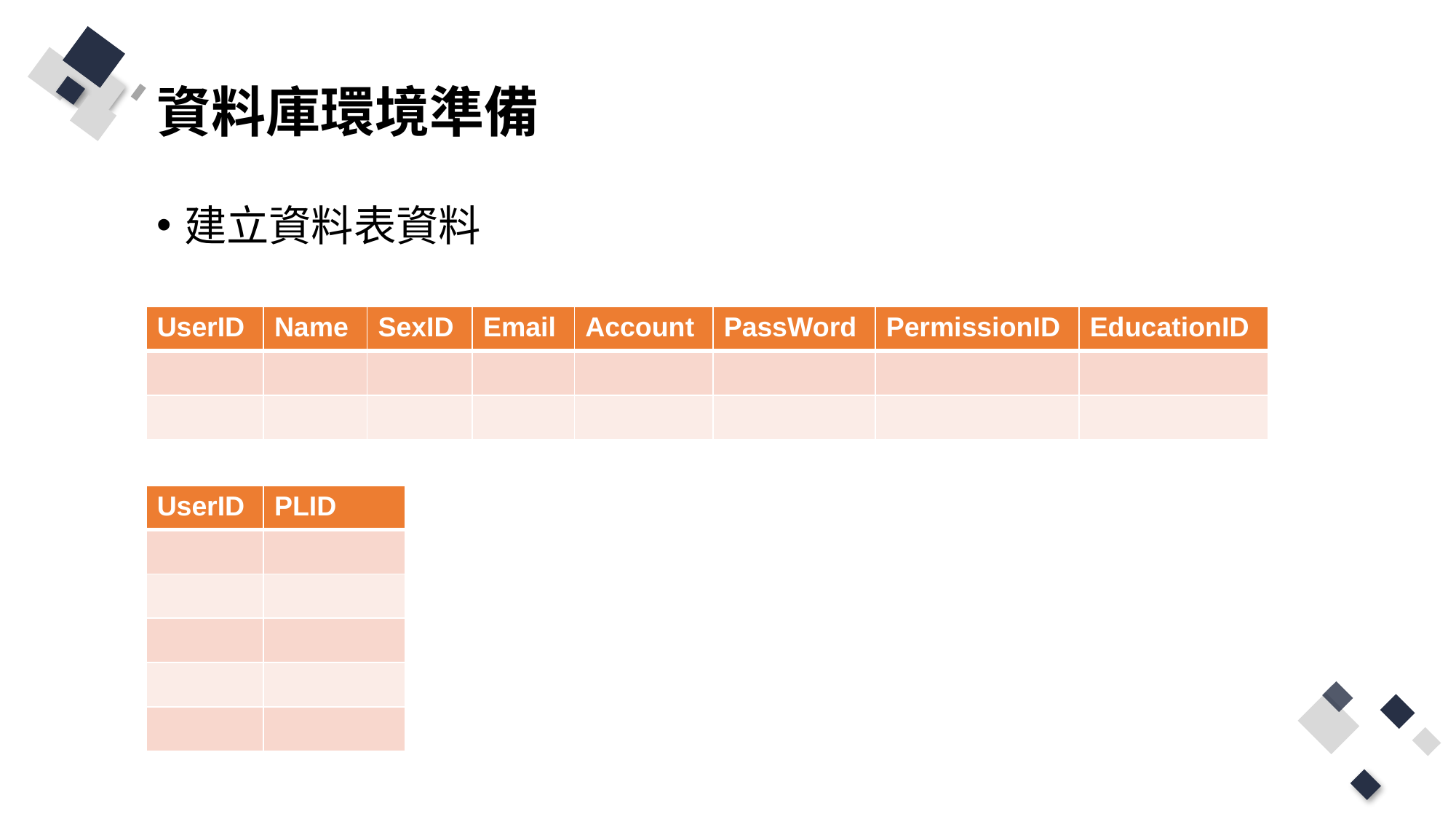

# 資料庫環境準備
建立資料表資料
| UserID | Name | SexID | Email | Account | PassWord | PermissionID | EducationID |
| --- | --- | --- | --- | --- | --- | --- | --- |
|  |  |  |  |  |  |  |  |
|  |  |  |  |  |  |  |  |
| UserID | PLID |
| --- | --- |
|  |  |
|  |  |
|  |  |
|  |  |
|  |  |